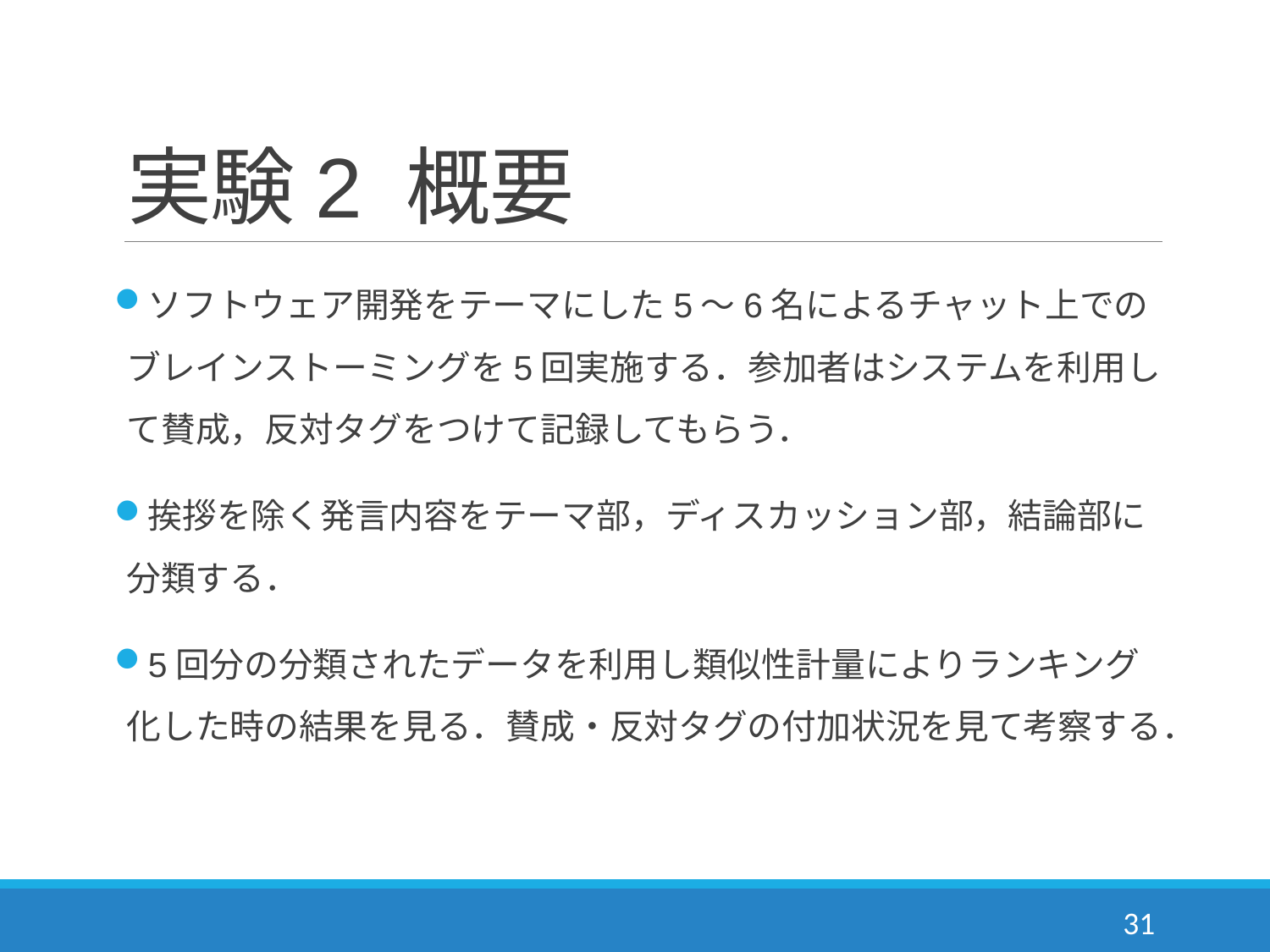

# 実験2 概要
ソフトウェア開発をテーマにした5～6名によるチャット上でのブレインストーミングを5回実施する．参加者はシステムを利用して賛成，反対タグをつけて記録してもらう．
挨拶を除く発言内容をテーマ部，ディスカッション部，結論部に分類する．
5回分の分類されたデータを利用し類似性計量によりランキング化した時の結果を見る．賛成・反対タグの付加状況を見て考察する．

31